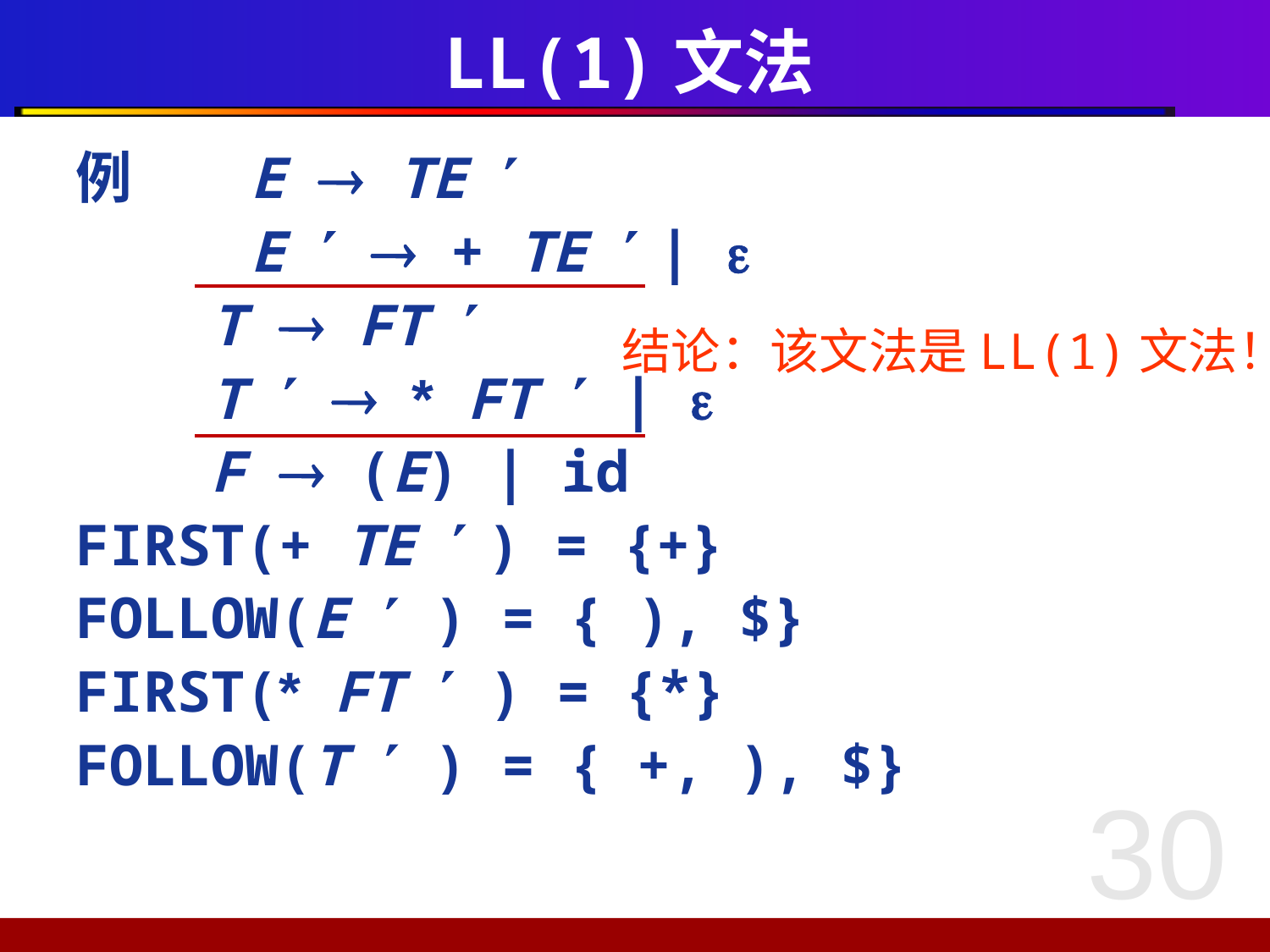

# LL(1)文法
例 	E → TE ′
	  	E ′ → + TE ′ | ε
    T → FT ′
    T ′ → * FT ′ | ε
    F → (E) | id
FIRST(+ TE ′ ) = {+}
FOLLOW(E ′ ) = { ), $}
FIRST(* FT ′ ) = {*}
FOLLOW(T ′ ) = { +, ), $}

结论：该文法是LL(1)文法！
30